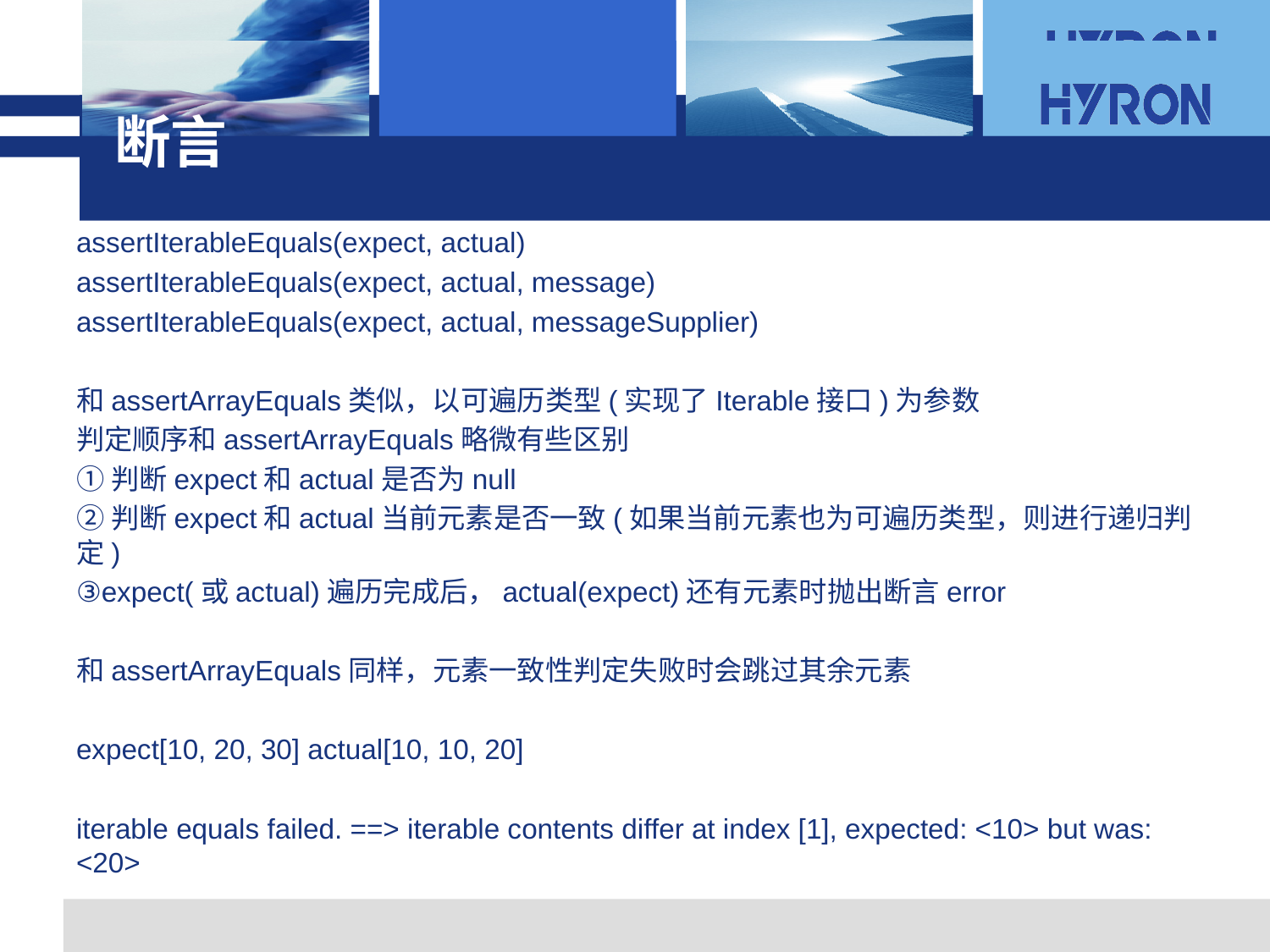

# 断言
assertIterableEquals(expect, actual)
assertIterableEquals(expect, actual, message)
assertIterableEquals(expect, actual, messageSupplier)

和assertArrayEquals类似，以可遍历类型(实现了Iterable接口)为参数
判定顺序和assertArrayEquals略微有些区别
①判断expect和actual是否为null
②判断expect和actual当前元素是否一致(如果当前元素也为可遍历类型，则进行递归判定)
③expect(或actual)遍历完成后，actual(expect)还有元素时抛出断言error

和assertArrayEquals同样，元素一致性判定失败时会跳过其余元素

expect[10, 20, 30] actual[10, 10, 20]

iterable equals failed. ==> iterable contents differ at index [1], expected: <10> but was: <20>